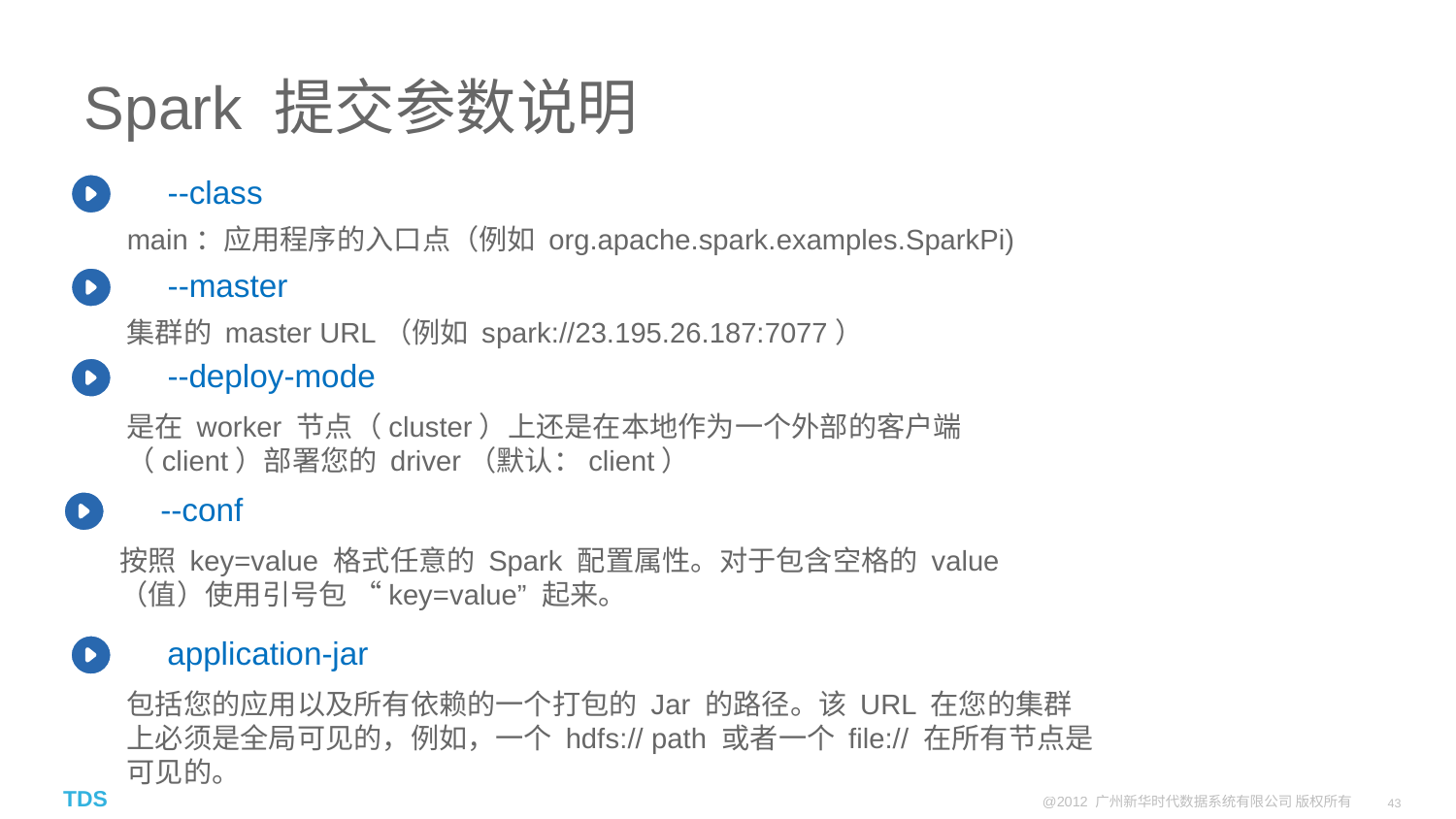

# Spark 提交参数说明

--class

main：应用程序的入口点（例如 org.apache.spark.examples.SparkPi)
--master

集群的 master URL（例如 spark://23.195.26.187:7077）
--deploy-mode

是在 worker 节点（cluster）上还是在本地作为一个外部的客户端（client）部署您的 driver（默认：client）
--conf

按照 key=value 格式任意的 Spark 配置属性。对于包含空格的 value（值）使用引号包 “key=value” 起来。
application-jar

包括您的应用以及所有依赖的一个打包的 Jar 的路径。该 URL 在您的集群上必须是全局可见的，例如，一个 hdfs:// path 或者一个 file:// 在所有节点是可见的。